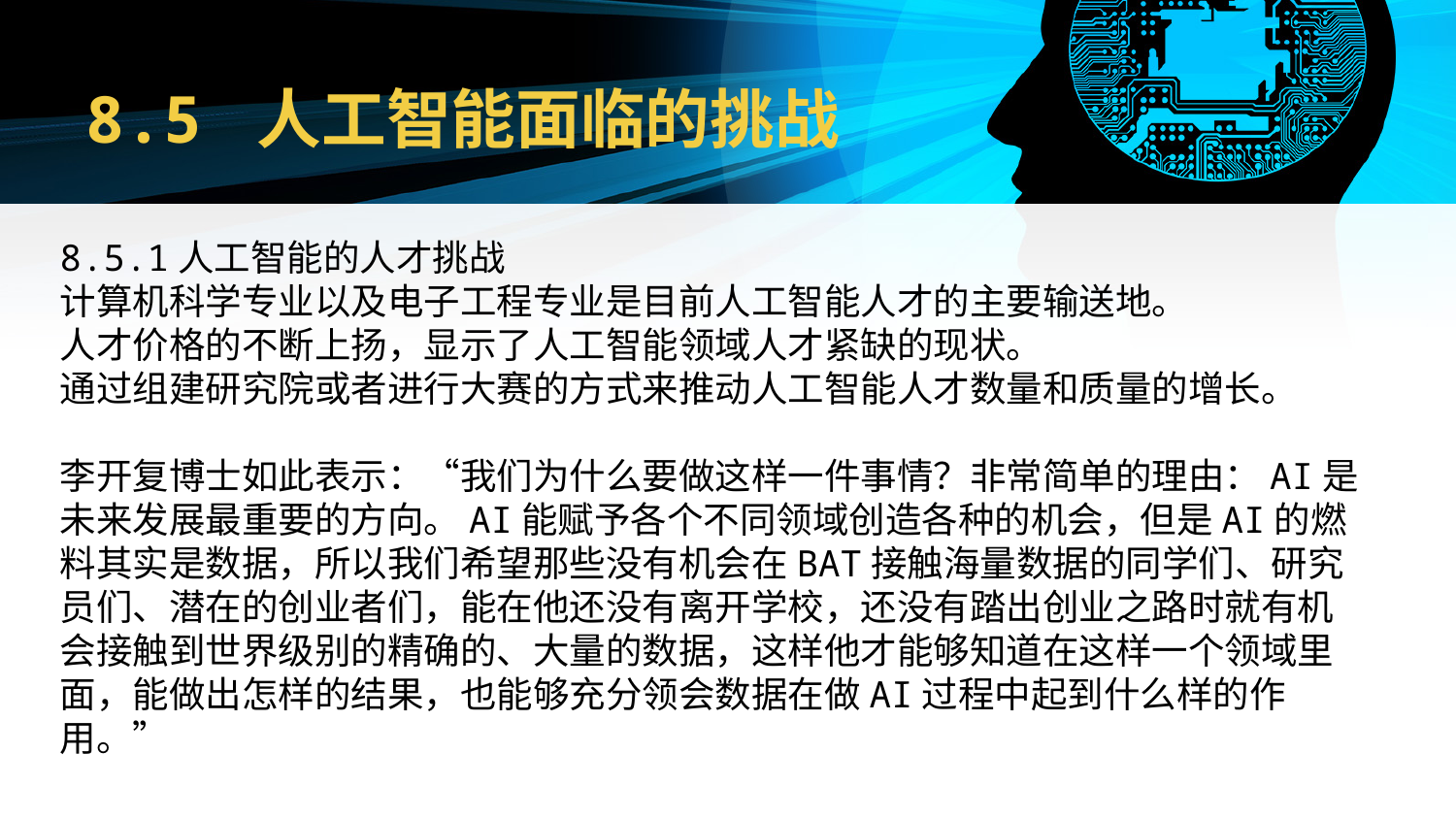

# 8.5 人工智能面临的挑战
8.5.1人工智能的人才挑战
计算机科学专业以及电子工程专业是目前人工智能人才的主要输送地。
人才价格的不断上扬，显示了人工智能领域人才紧缺的现状。
通过组建研究院或者进行大赛的方式来推动人工智能人才数量和质量的增长。

李开复博士如此表示：“我们为什么要做这样一件事情？非常简单的理由：AI是未来发展最重要的方向。AI能赋予各个不同领域创造各种的机会，但是AI的燃料其实是数据，所以我们希望那些没有机会在BAT接触海量数据的同学们、研究员们、潜在的创业者们，能在他还没有离开学校，还没有踏出创业之路时就有机会接触到世界级别的精确的、大量的数据，这样他才能够知道在这样一个领域里面，能做出怎样的结果，也能够充分领会数据在做AI过程中起到什么样的作用。”